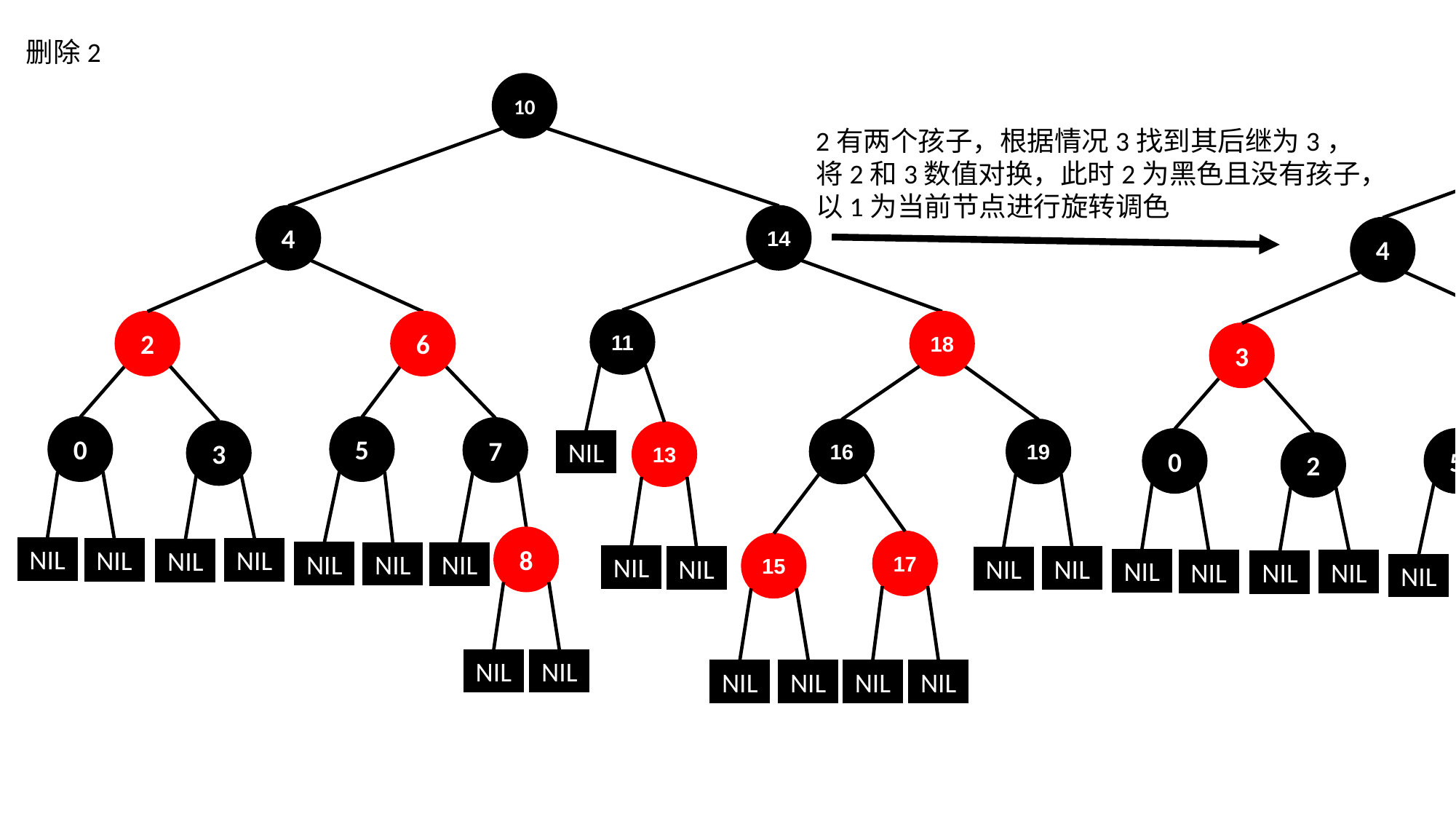

删除2
10
10
此时2为黑色，其兄弟0为黑色，0的左右孩子都为黑色，
满足情况C，将0设为红色，将3设为当前节点进行
旋转调色，此时3为红色，满足情况A，直接将3
设为黑色，最后删除2
10
2有两个孩子，根据情况3找到其后继为3，
将2和3数值对换，此时2为黑色且没有孩子，
以1为当前节点进行旋转调色
4
14
4
14
4
14
11
2
6
18
11
3
6
18
3
11
6
18
0
5
7
16
19
3
13
0
5
7
NIL
16
19
2
13
0
5
7
16
19
NIL
13
NIL
NIL
8
17
15
NIL
NIL
NIL
8
NIL
NIL
NIL
17
NIL
15
NIL
NIL
NIL
NIL
8
NIL
NIL
NIL
NIL
17
NIL
NIL
15
NIL
NIL
NIL
NIL
NIL
NIL
NIL
NIL
NIL
NIL
NIL
NIL
NIL
NIL
NIL
NIL
NIL
NIL
NIL
NIL
NIL
NIL
NIL
NIL
NIL
NIL
NIL
NIL
NIL
NIL
NIL
NIL